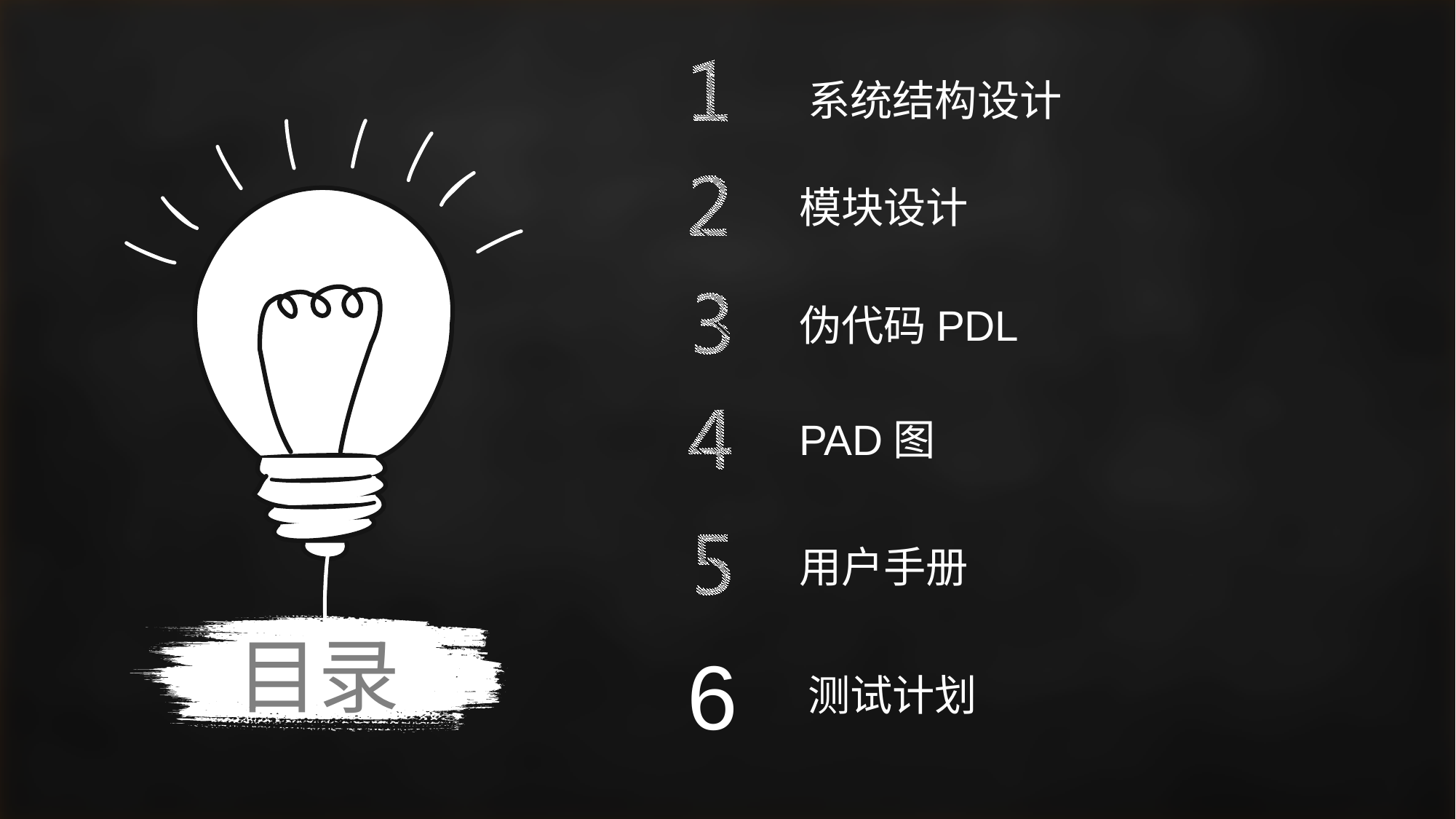

系统结构设计

模块设计

伪代码PDL

PAD图

用户手册

目录
6
测试计划